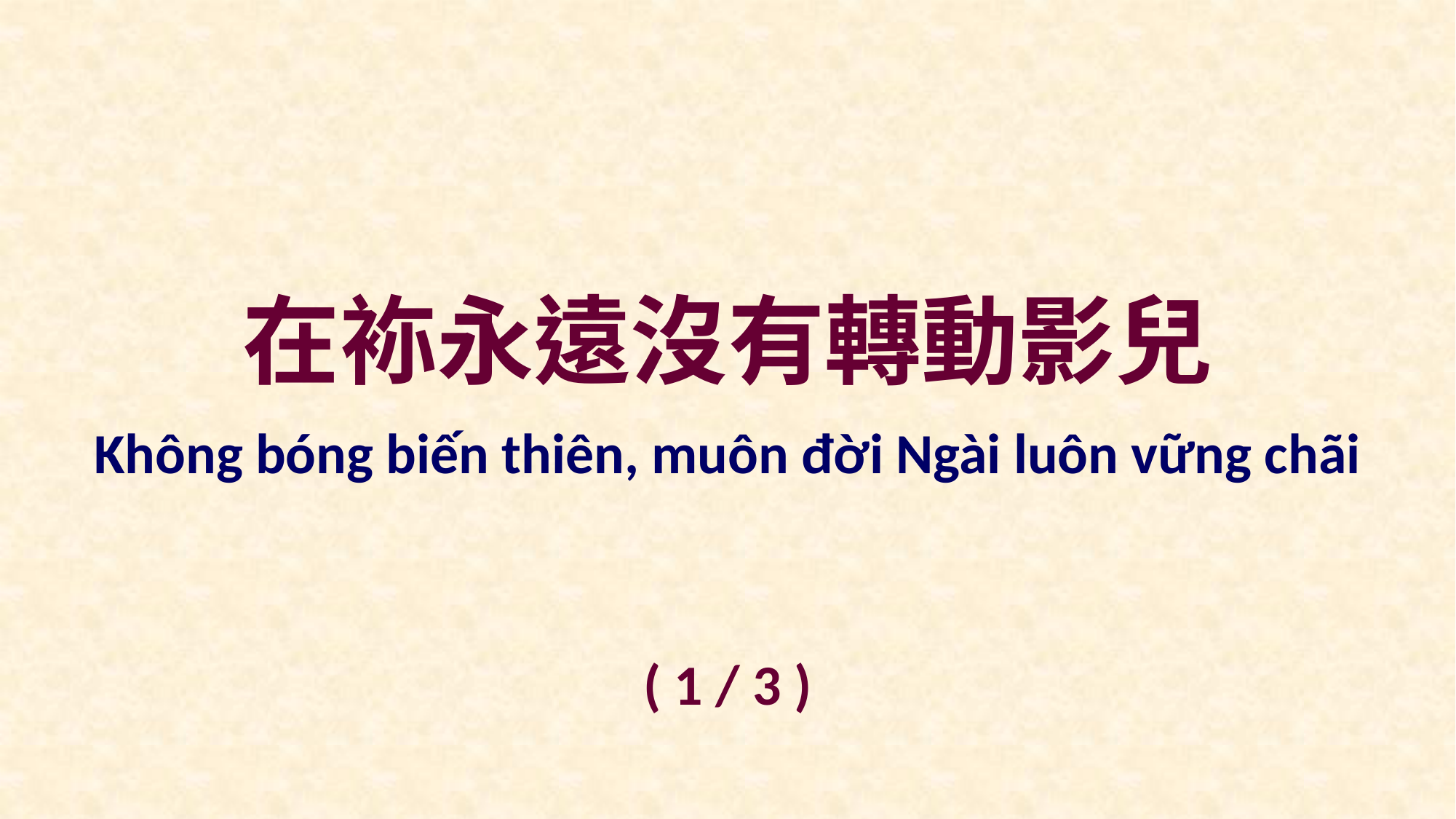

在袮永遠沒有轉動影兒
Không bóng biến thiên, muôn đời Ngài luôn vững chãi
( 1 / 3 )